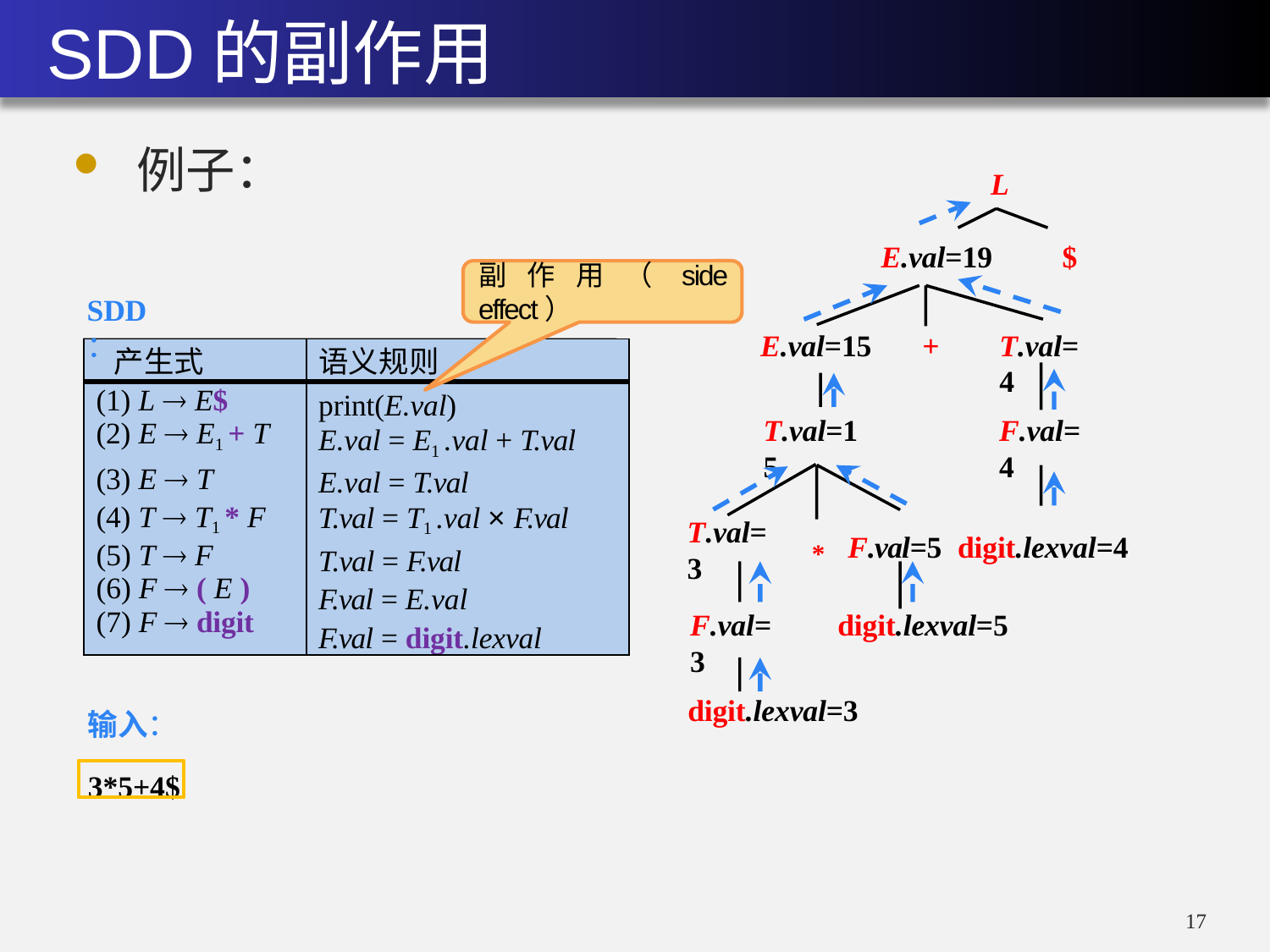

SDD的副作用
例子：
L

$
E.val=19
副作用（side effect）

SDD：
E.val=15	+
T.val=4

| 产生式 | 语义规则 |
| --- | --- |
| (1) L → E$ (2) E → E1 + T (3) E → T (4) T → T1 \* F (5) T → F (6) F → ( E ) (7) F → digit | print(E.val) E.val = E1 .val + T.val E.val = T.val T.val = T1 .val ×F.val T.val = F.val F.val = E.val F.val = digit.lexval |

T.val=15
F.val=4

T.val=3
*	F.val=5	digit.lexval=4

digit.lexval=5

F.val=3

输入：
3*5+4$
digit.lexval=3

17